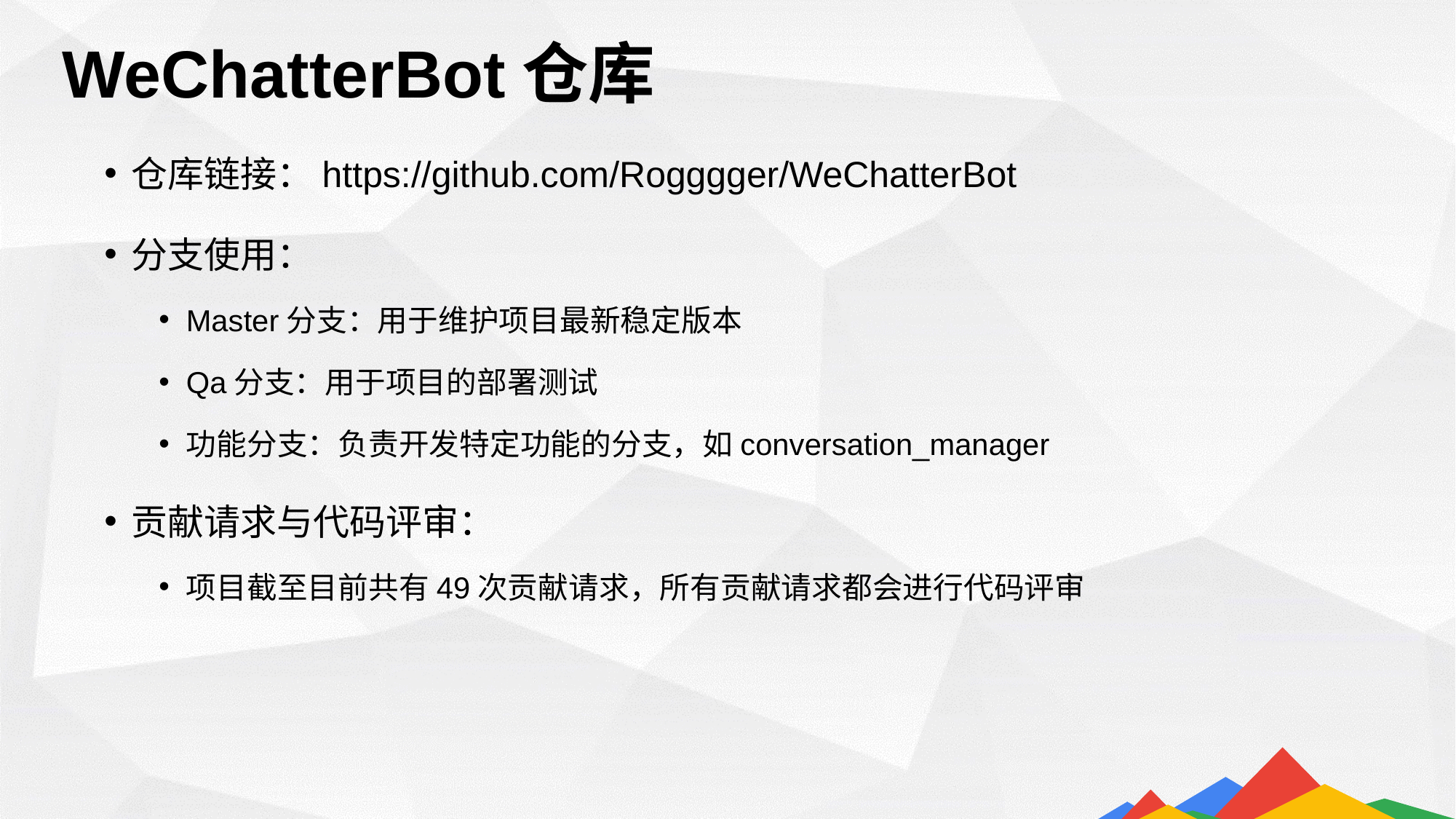

WeChatterBot仓库
仓库链接：https://github.com/Rogggger/WeChatterBot
分支使用：
Master分支：用于维护项目最新稳定版本
Qa分支：用于项目的部署测试
功能分支：负责开发特定功能的分支，如conversation_manager
贡献请求与代码评审：
项目截至目前共有49次贡献请求，所有贡献请求都会进行代码评审